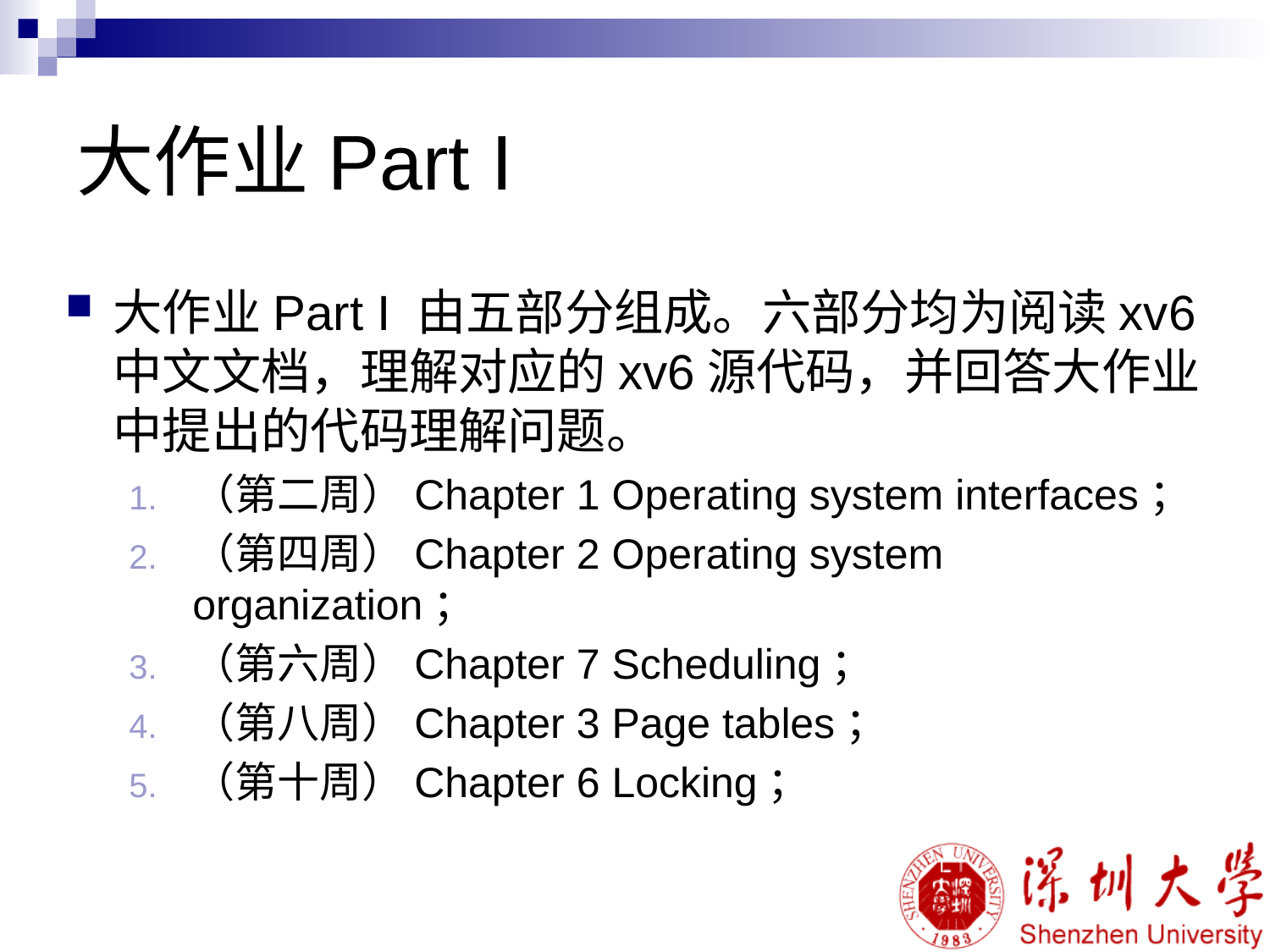

# 大作业Part I
大作业Part I 由五部分组成。六部分均为阅读xv6中文文档，理解对应的xv6源代码，并回答大作业中提出的代码理解问题。
（第二周）Chapter 1 Operating system interfaces；
（第四周）Chapter 2 Operating system organization；
（第六周）Chapter 7 Scheduling；
（第八周）Chapter 3 Page tables；
（第十周）Chapter 6 Locking；